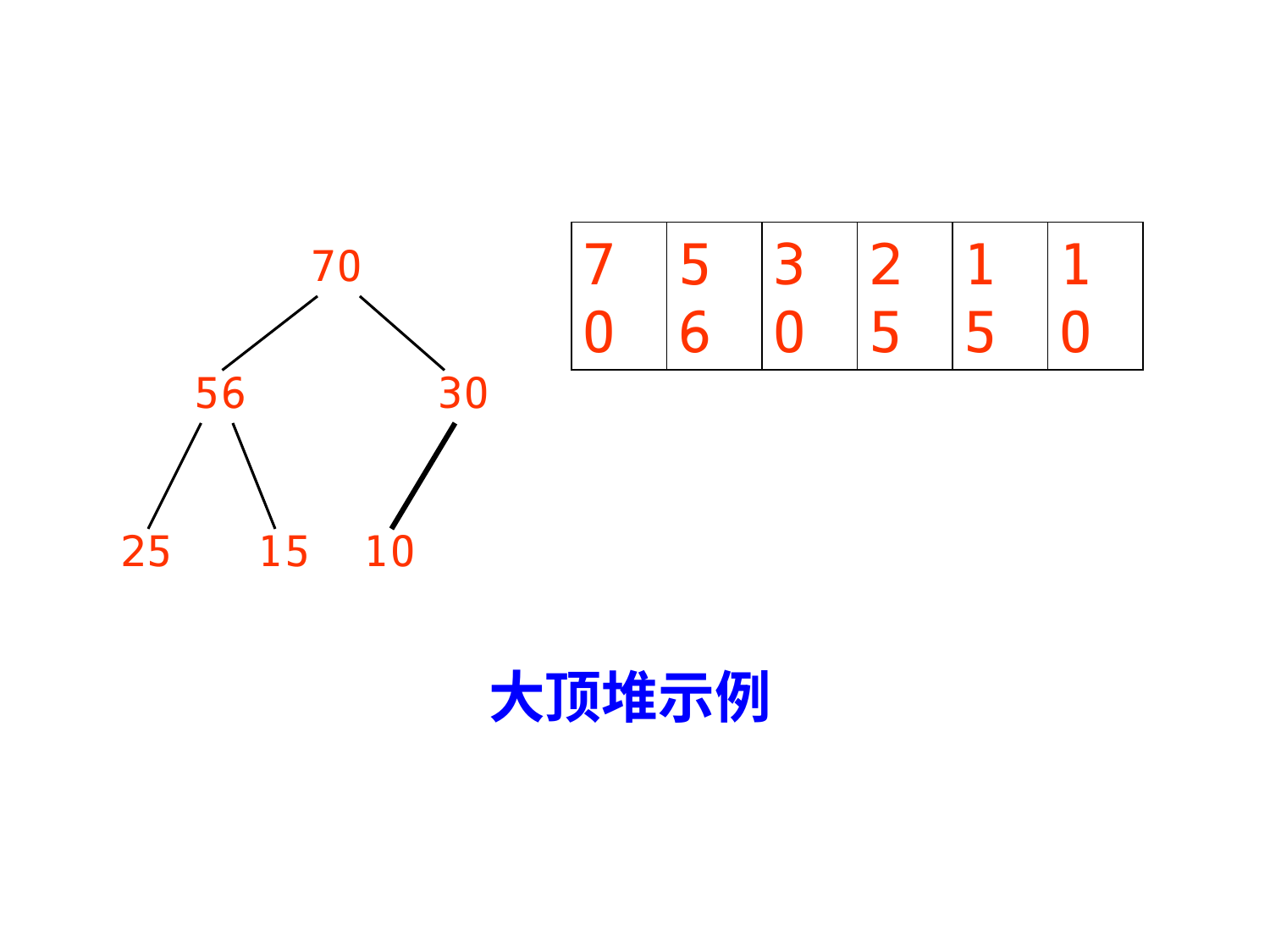

70
56
30
25
15
10
70

56
30

25
15
10
大顶堆示例